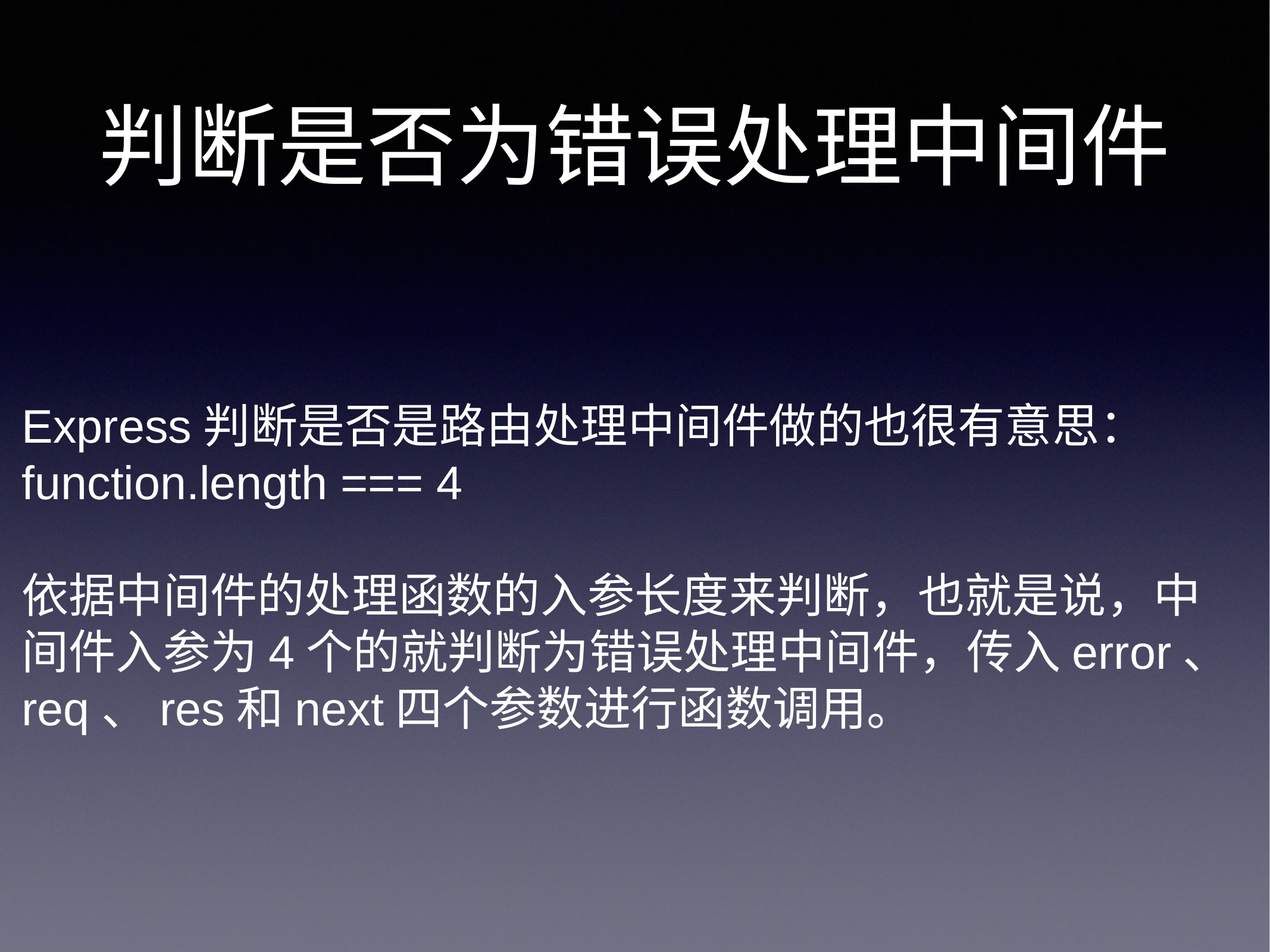

判断是否为错误处理中间件

Express判断是否是路由处理中间件做的也很有意思：
function.length === 4

依据中间件的处理函数的入参长度来判断，也就是说，中间件入参为4个的就判断为错误处理中间件，传入error、req、res和next四个参数进行函数调用。